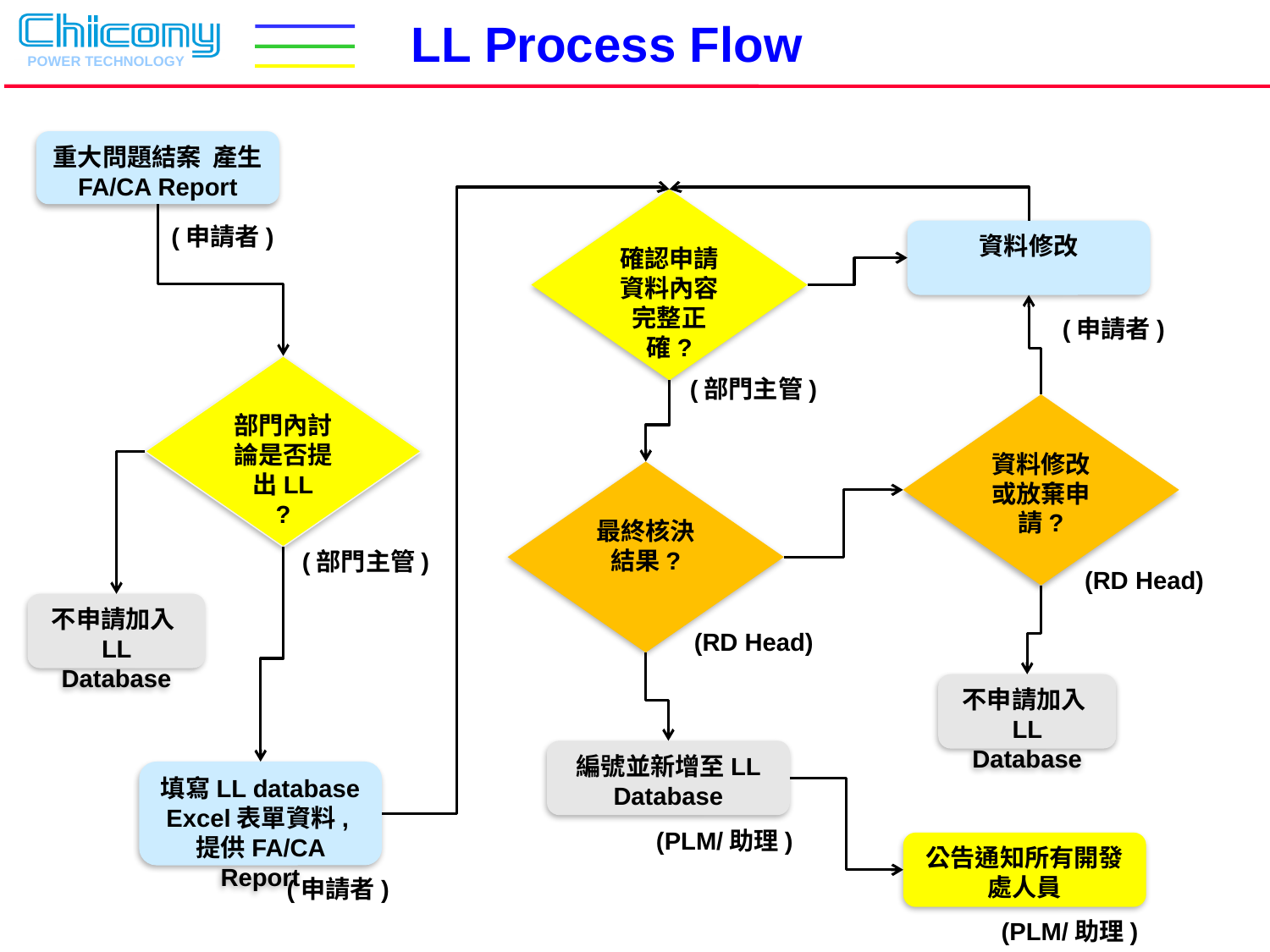

LL Process Flow
重大問題結案  產生 FA/CA Report
確認申請資料內容完整正確?
(申請者)
資料修改
(申請者)
部門內討論是否提出LL
?
(部門主管)
資料修改或放棄申請?
最終核決結果?
(部門主管)
(RD Head)
不申請加入LL Database
(RD Head)
不申請加入LL Database
編號並新增至LL Database
填寫LL database Excel表單資料,提供FA/CA Report
(PLM/助理)
公告通知所有開發處人員
(申請者)
(PLM/助理)